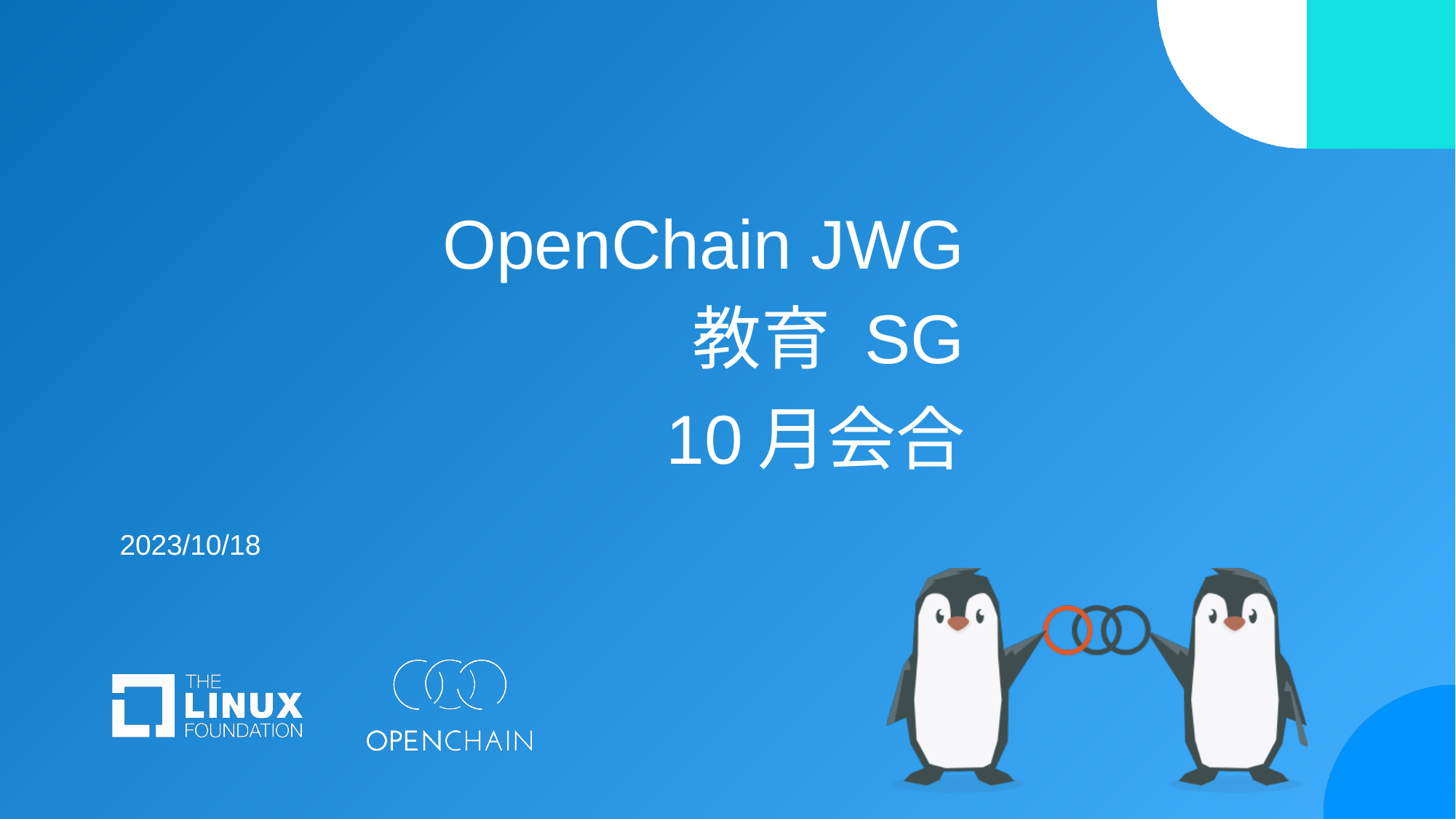

# OpenChain JWG 教育 SG 10月会合
2023/10/18